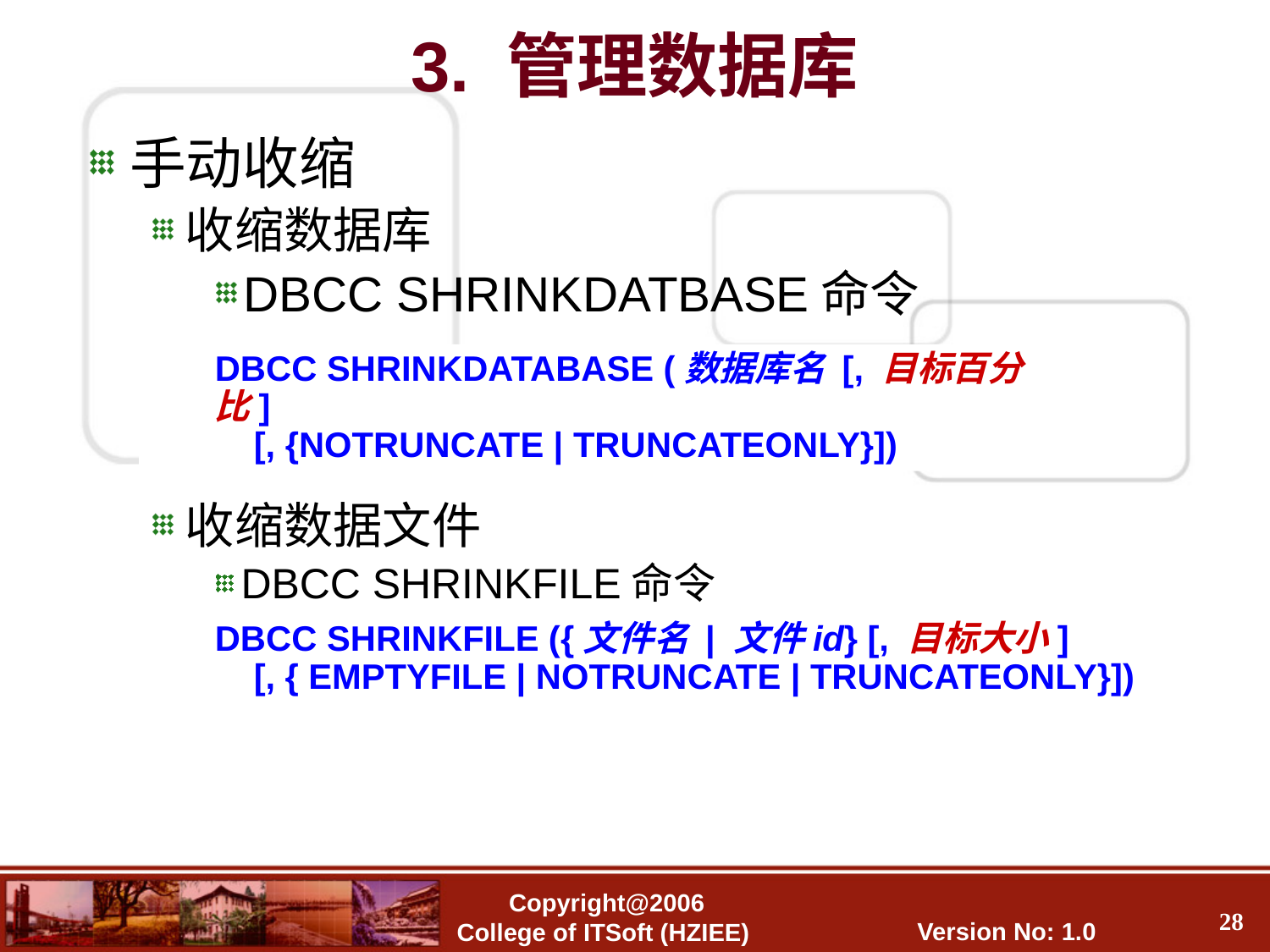

3. 管理数据库
手动收缩
收缩数据库
DBCC SHRINKDATBASE命令

收缩数据文件
DBCC SHRINKFILE命令
DBCC SHRINKDATABASE (数据库名 [, 目标百分比]
    [, {NOTRUNCATE | TRUNCATEONLY}])
DBCC SHRINKFILE ({文件名 | 文件id} [, 目标大小]
    [, { EMPTYFILE | NOTRUNCATE | TRUNCATEONLY}])